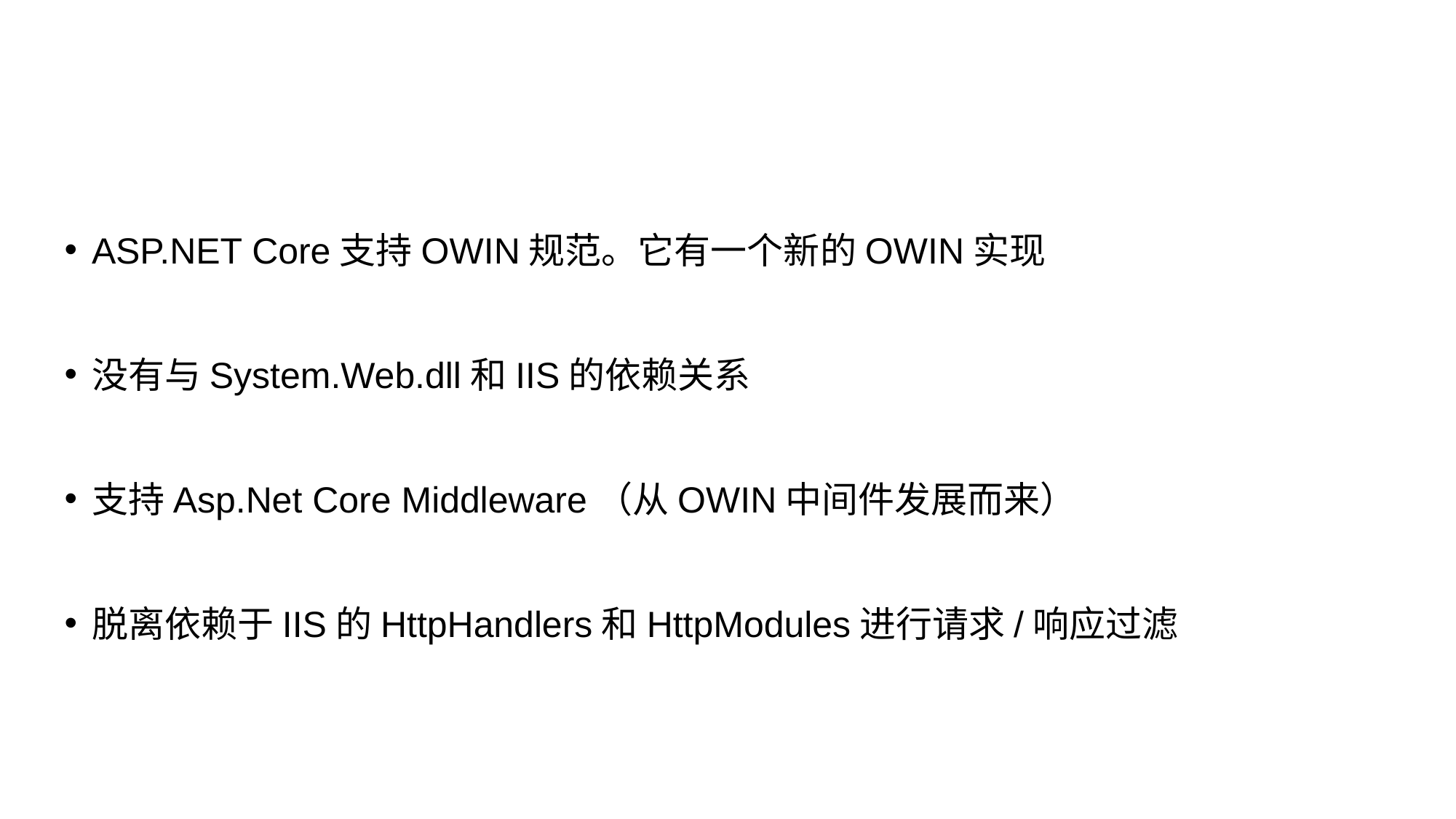

ASP.NET Core支持OWIN规范。它有一个新的OWIN实现
没有与System.Web.dll和IIS的依赖关系
支持Asp.Net Core Middleware（从OWIN中间件发展而来）
脱离依赖于IIS的HttpHandlers和HttpModules进行请求/响应过滤